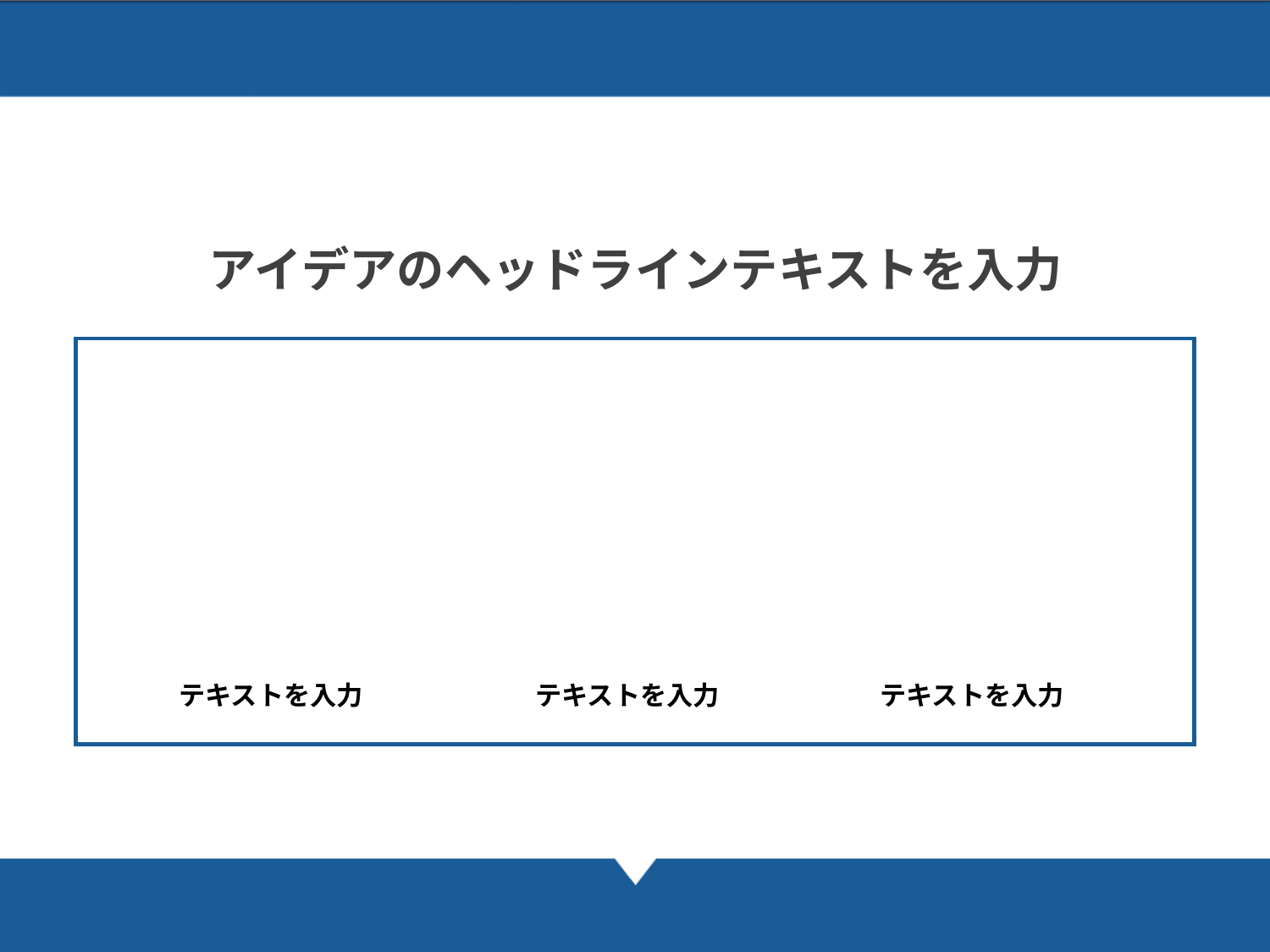

04 Idea B
27
アイデアのヘッドラインテキストを入力

テキストを入力
テキストを入力
テキストを入力
XX University　Name